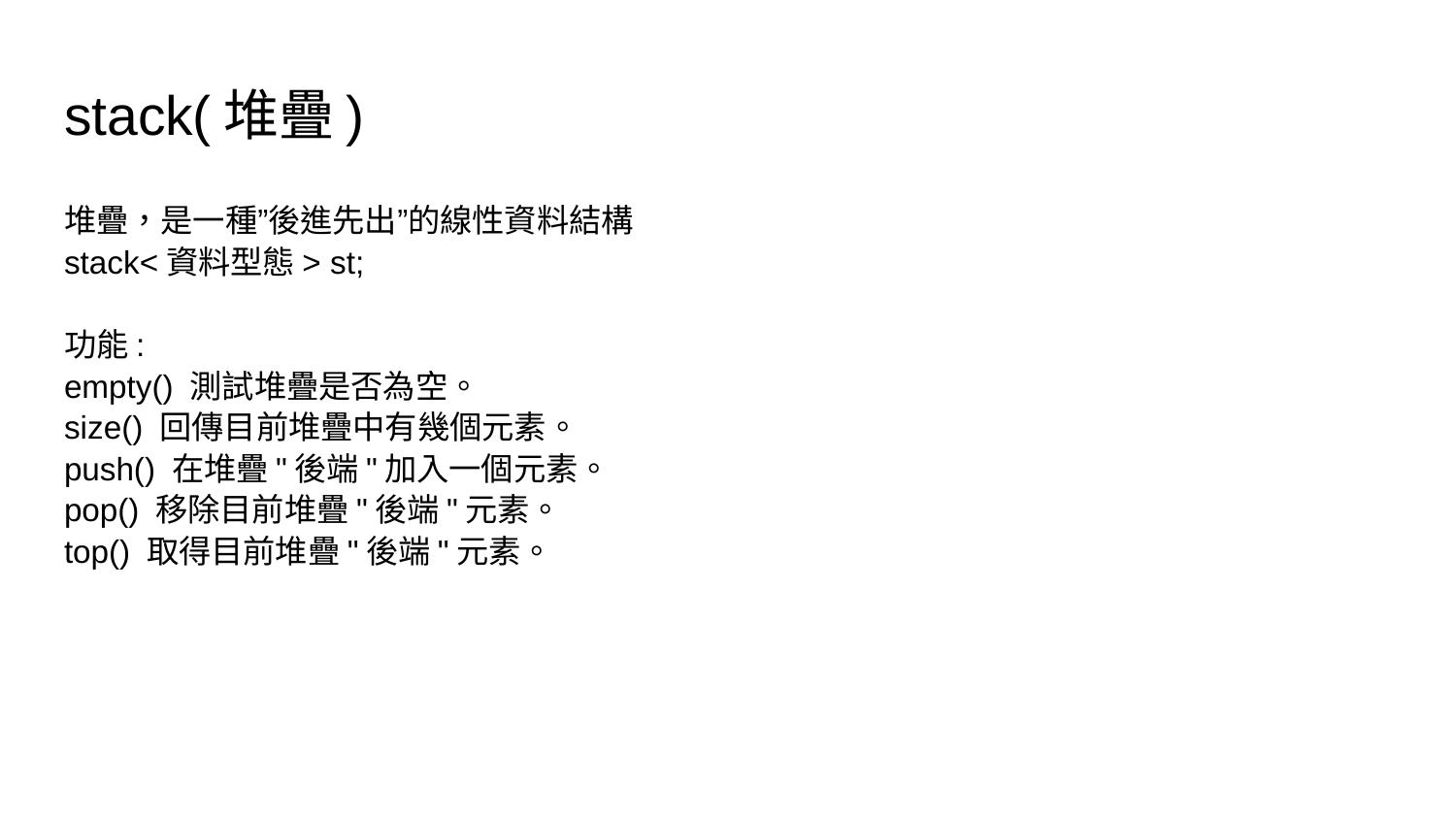

# stack(堆疊)
堆疊，是一種”後進先出”的線性資料結構
stack<資料型態> st;

功能:
empty() 測試堆疊是否為空。
size() 回傳目前堆疊中有幾個元素。
push() 在堆疊"後端"加入一個元素。
pop() 移除目前堆疊"後端"元素。
top() 取得目前堆疊"後端"元素。